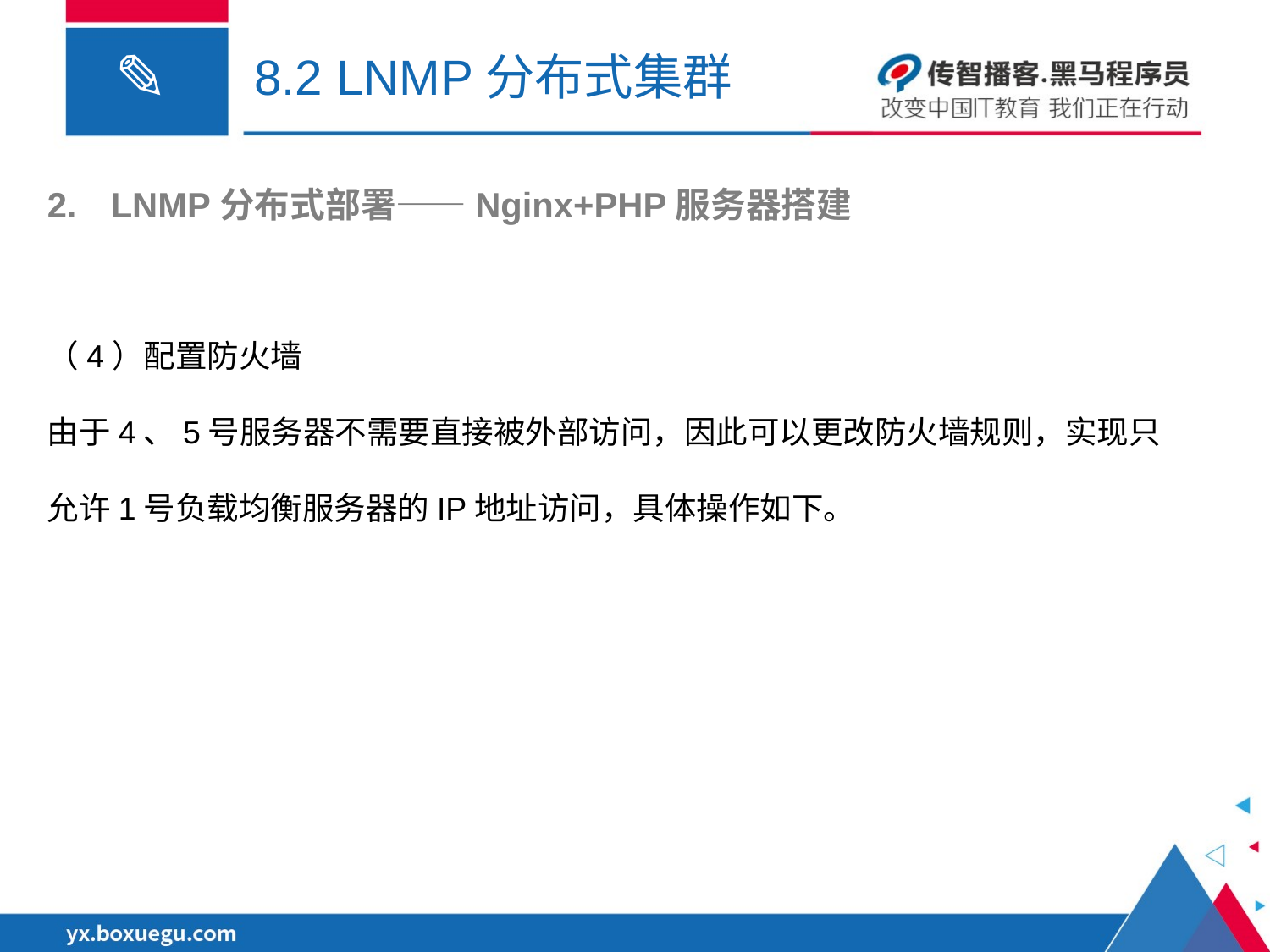

# 8.2 LNMP分布式集群
LNMP分布式部署——Nginx+PHP服务器搭建
（4）配置防火墙
由于4、5号服务器不需要直接被外部访问，因此可以更改防火墙规则，实现只允许1号负载均衡服务器的IP地址访问，具体操作如下。